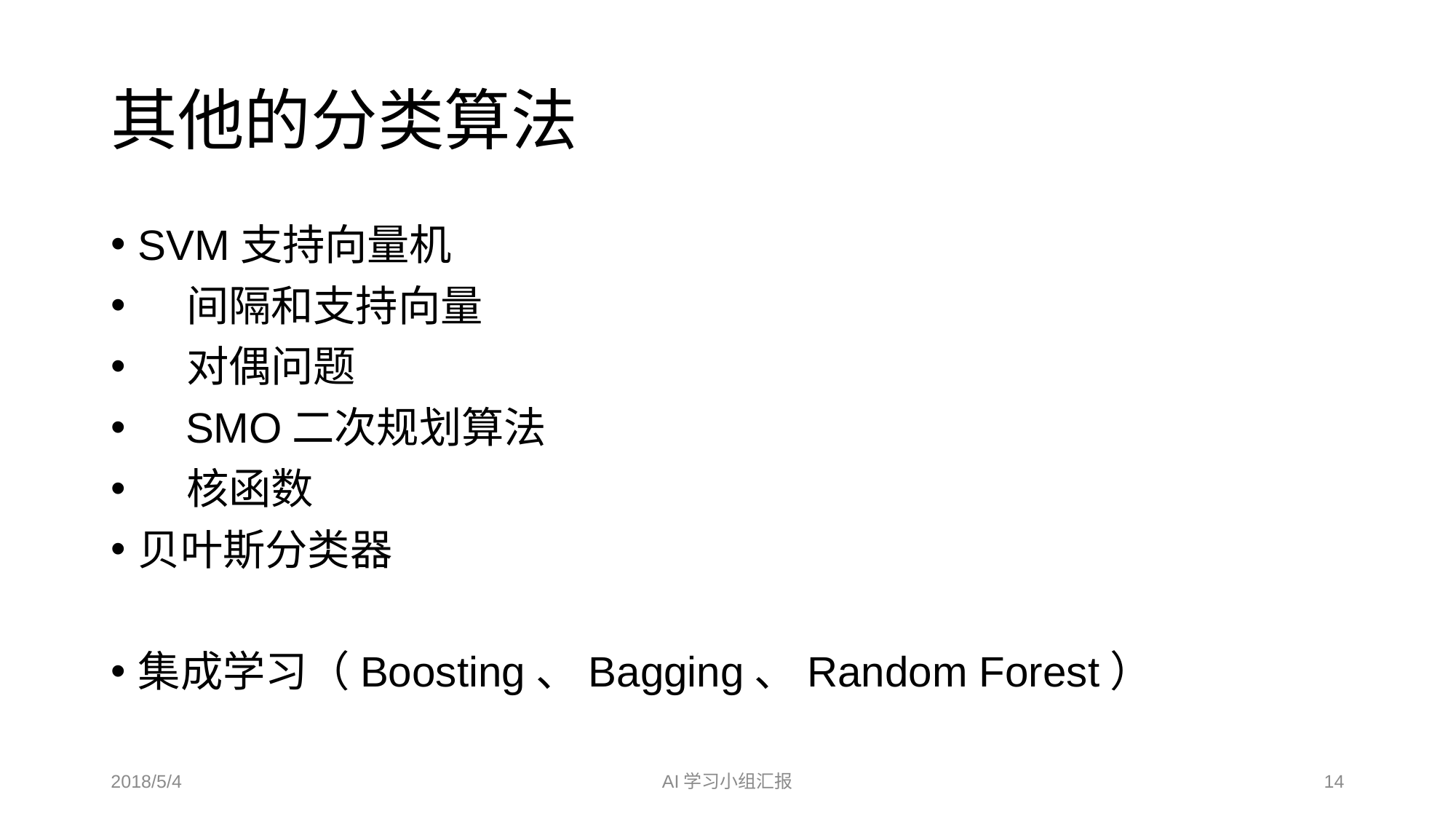

# 其他的分类算法
SVM支持向量机
    间隔和支持向量
    对偶问题
    SMO二次规划算法
    核函数
贝叶斯分类器

集成学习（Boosting、Bagging、Random Forest）
2018/5/4
AI学习小组汇报
14